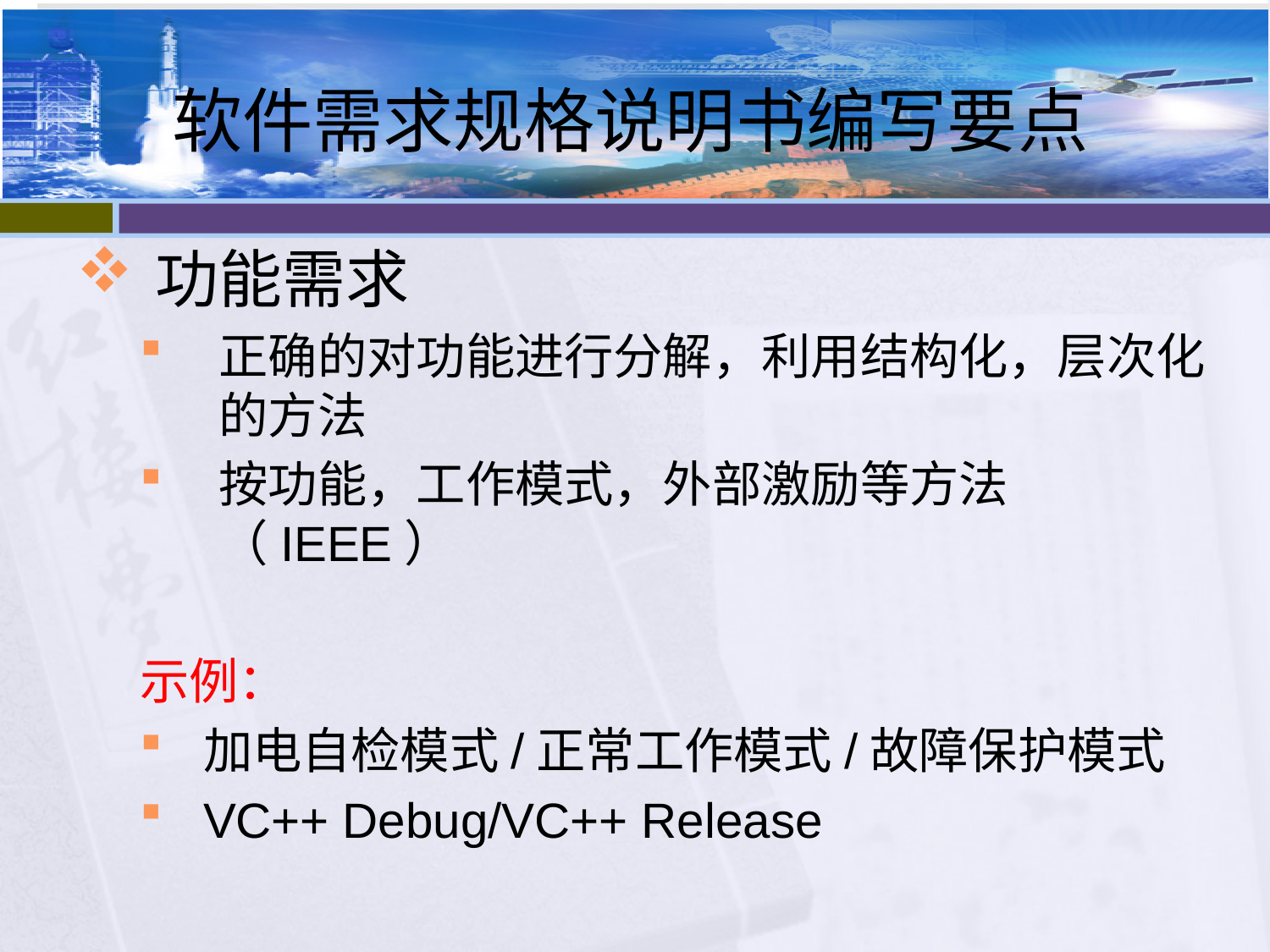

# 软件需求规格说明书编写要点

功能需求
正确的对功能进行分解，利用结构化，层次化的方法
按功能，工作模式，外部激励等方法（IEEE）

示例：
加电自检模式/正常工作模式/故障保护模式
VC++ Debug/VC++ Release